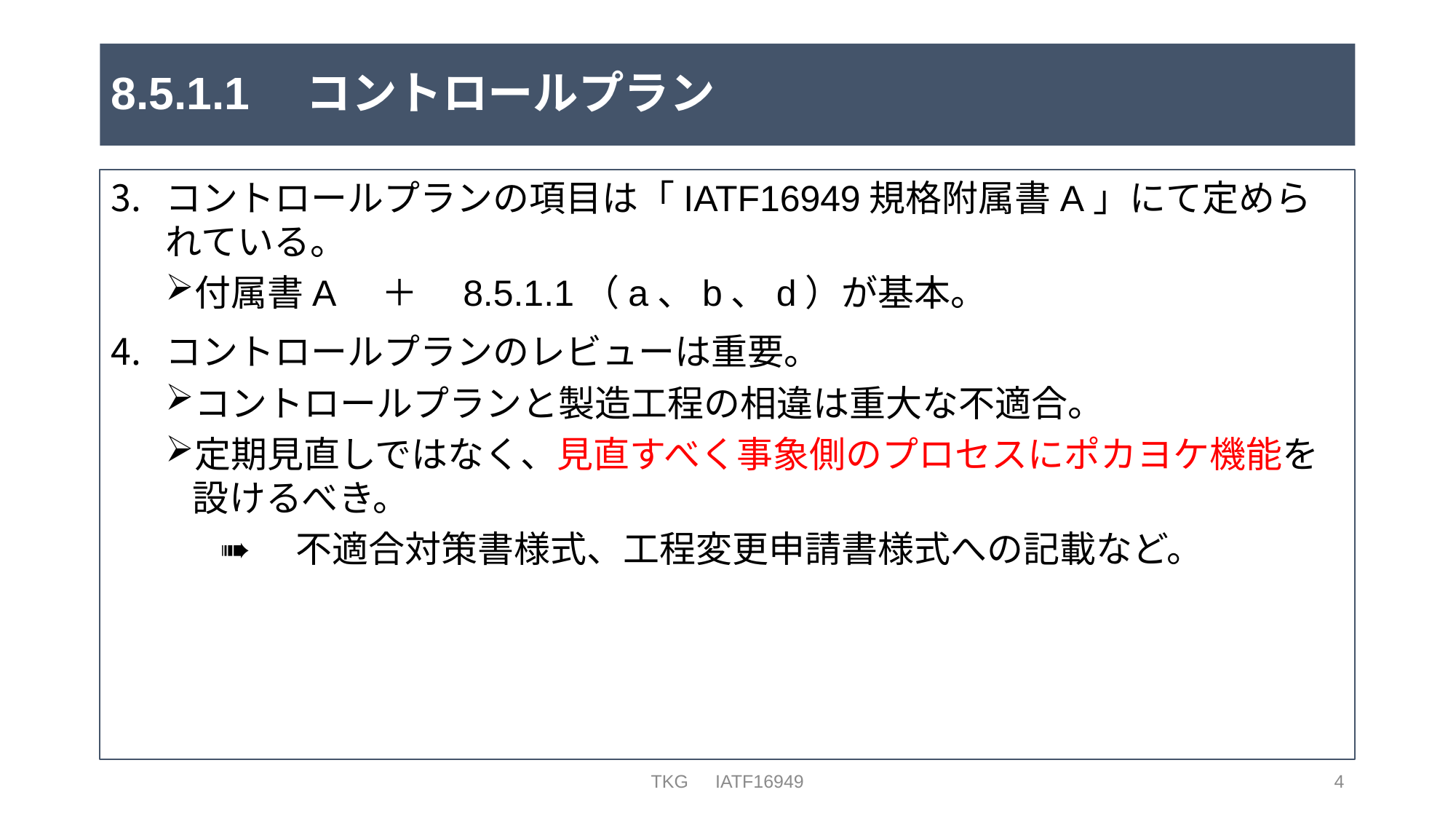

# 8.5.1.1　コントロールプラン
コントロールプランの項目は「IATF16949規格附属書A」にて定められている。
付属書A　＋　8.5.1.1（a、b、d）が基本。
コントロールプランのレビューは重要。
コントロールプランと製造工程の相違は重大な不適合。
定期見直しではなく、見直すべく事象側のプロセスにポカヨケ機能を設けるべき。
➠　不適合対策書様式、工程変更申請書様式への記載など。
TKG　IATF16949
4